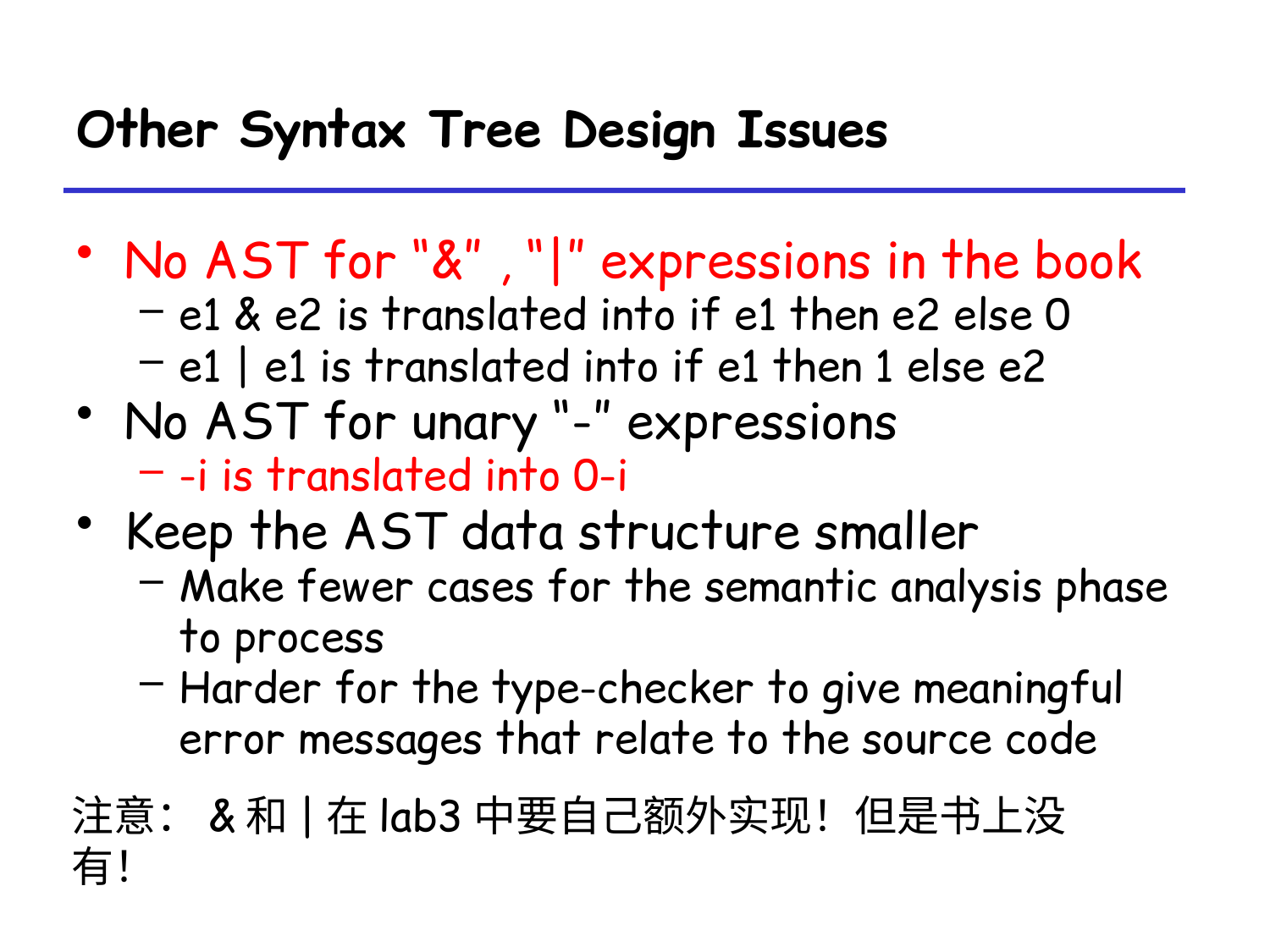

# Other Syntax Tree Design Issues
No AST for “&” , “|” expressions in the book
e1 & e2 is translated into if e1 then e2 else 0
e1 | e1 is translated into if e1 then 1 else e2
No AST for unary “-” expressions
-i is translated into 0-i
Keep the AST data structure smaller
Make fewer cases for the semantic analysis phase to process
Harder for the type-checker to give meaningful error messages that relate to the source code
注意：&和|在lab3中要自己额外实现！但是书上没有！

33